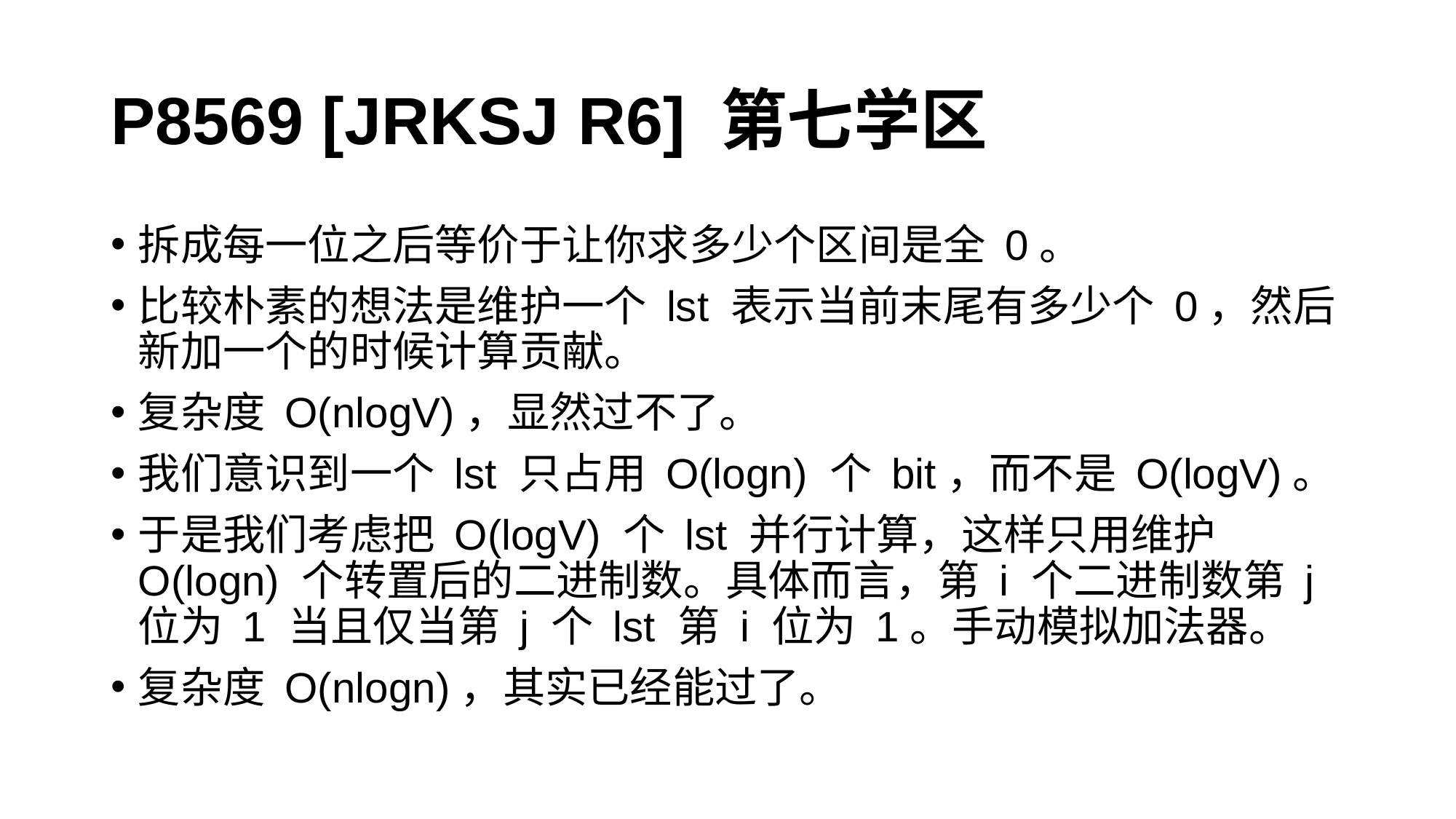

# P8569 [JRKSJ R6] 第七学区
拆成每一位之后等价于让你求多少个区间是全 0。
比较朴素的想法是维护一个 lst 表示当前末尾有多少个 0，然后新加一个的时候计算贡献。
复杂度 O(nlogV)，显然过不了。
我们意识到一个 lst 只占用 O(logn) 个 bit，而不是 O(logV)。
于是我们考虑把 O(logV) 个 lst 并行计算，这样只用维护 O(logn) 个转置后的二进制数。具体而言，第 i 个二进制数第 j 位为 1 当且仅当第 j 个 lst 第 i 位为 1。手动模拟加法器。
复杂度 O(nlogn)，其实已经能过了。